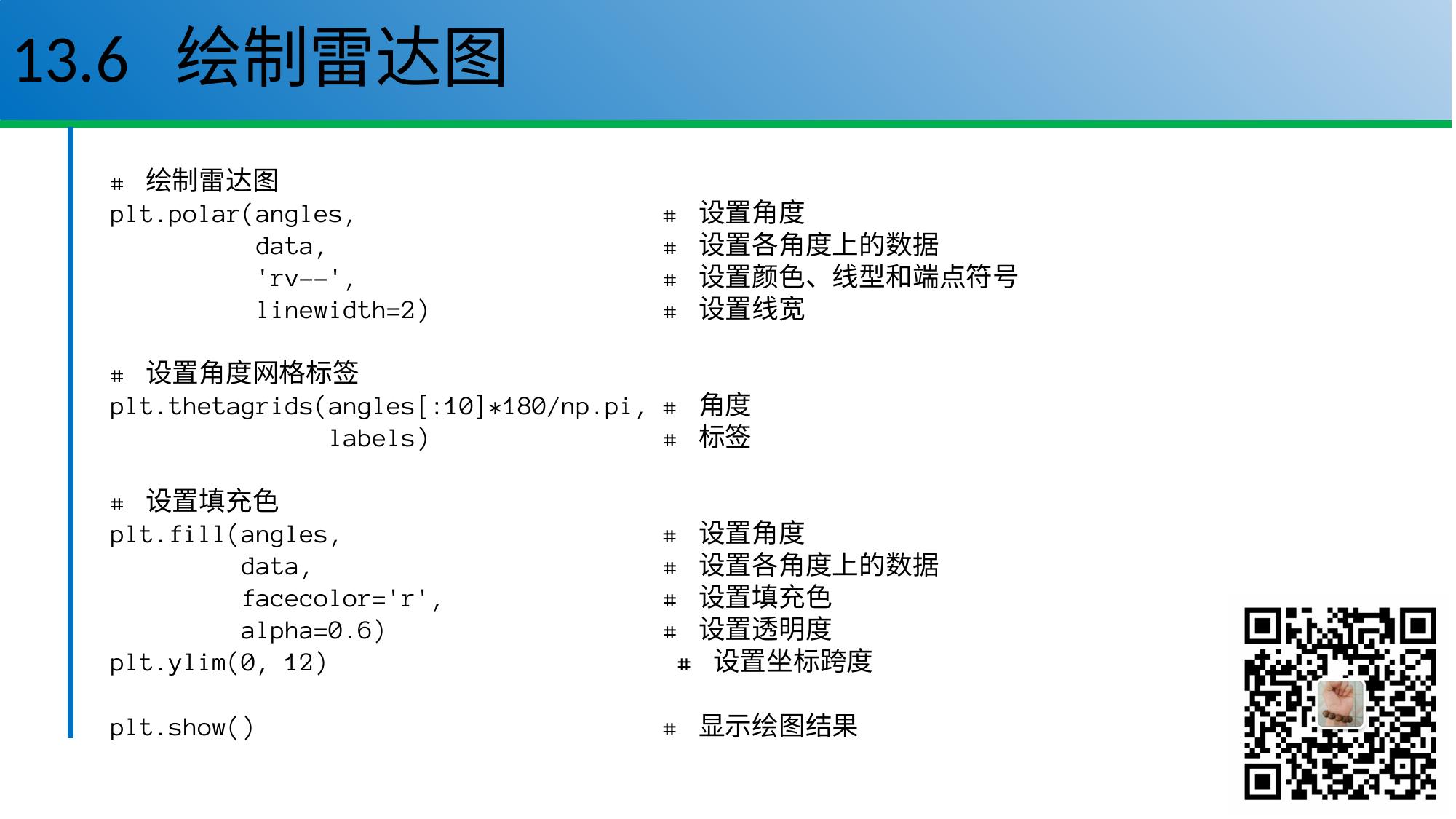

# 13.6  绘制雷达图
# 绘制雷达图
plt.polar(angles,                     # 设置角度
          data,                       # 设置各角度上的数据
          'rv--',                     # 设置颜色、线型和端点符号
          linewidth=2)                # 设置线宽

# 设置角度网格标签
plt.thetagrids(angles[:10]*180/np.pi, # 角度
               labels)                # 标签

# 设置填充色
plt.fill(angles,                      # 设置角度
         data,                        # 设置各角度上的数据
         facecolor='r',               # 设置填充色
         alpha=0.6)                   # 设置透明度
plt.ylim(0, 12)                        # 设置坐标跨度

plt.show()                            # 显示绘图结果
22